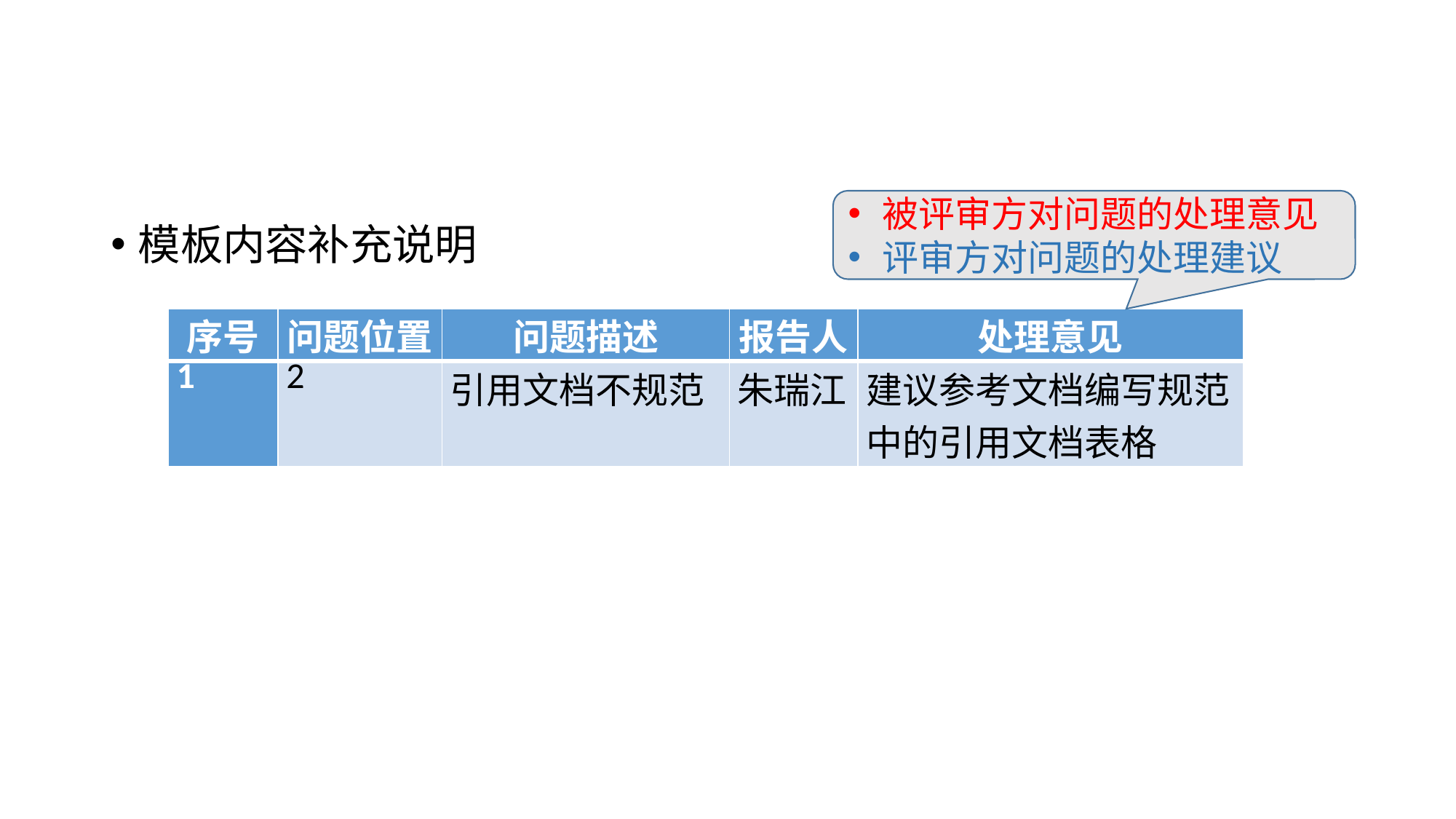

#
被评审方对问题的处理意见
评审方对问题的处理建议
模板内容补充说明
| 序号 | 问题位置 | 问题描述 | 报告人 | 处理意见 |
| --- | --- | --- | --- | --- |
| 1 | 2 | 引用文档不规范 | 朱瑞江 | 建议参考文档编写规范中的引用文档表格 |